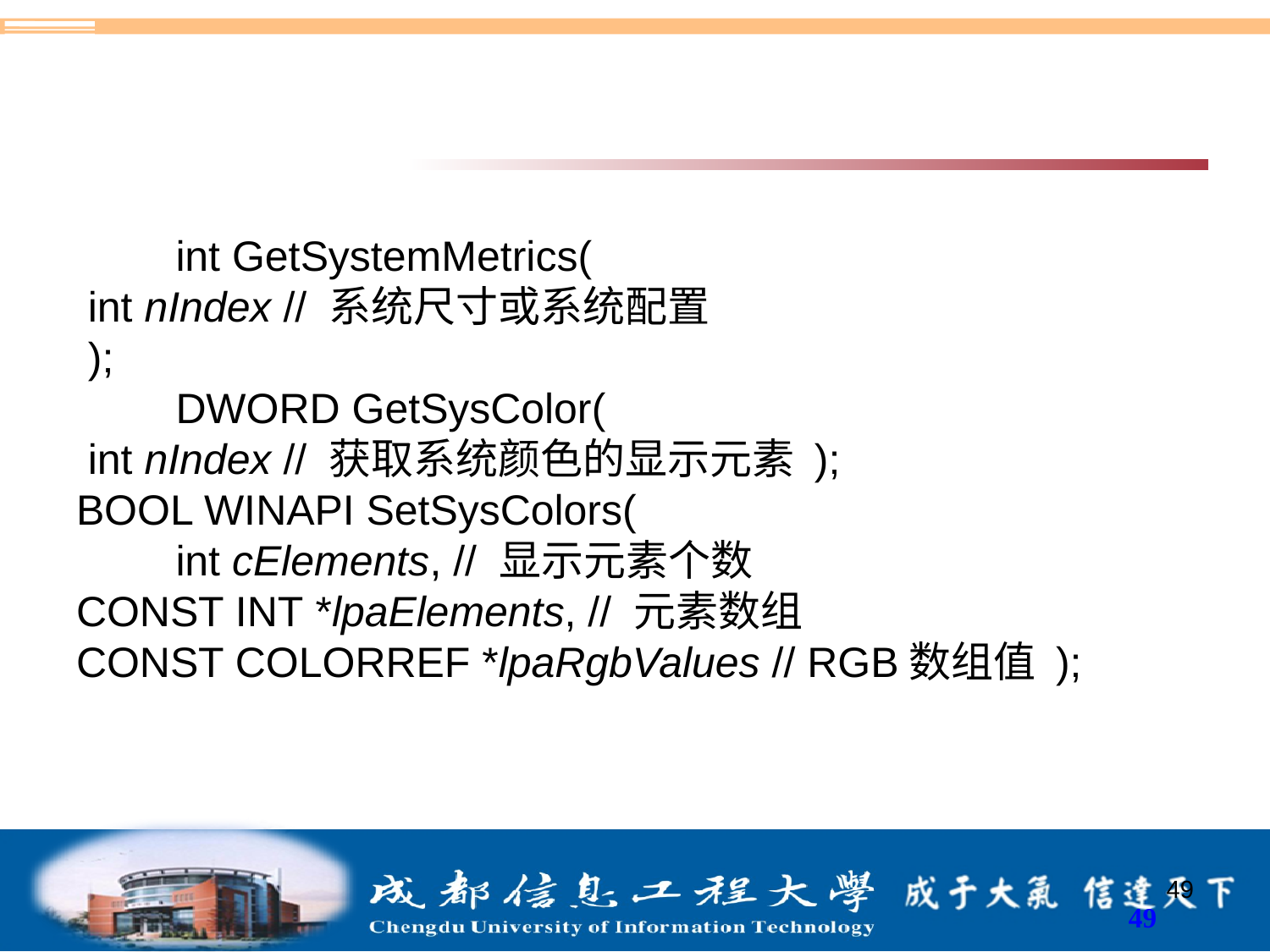

#
int GetSystemMetrics(
 int nIndex // 系统尺寸或系统配置
 );
DWORD GetSysColor(
 int nIndex // 获取系统颜色的显示元素 );
BOOL WINAPI SetSysColors(
int cElements, // 显示元素个数
CONST INT *lpaElements, // 元素数组
CONST COLORREF *lpaRgbValues // RGB数组值 );